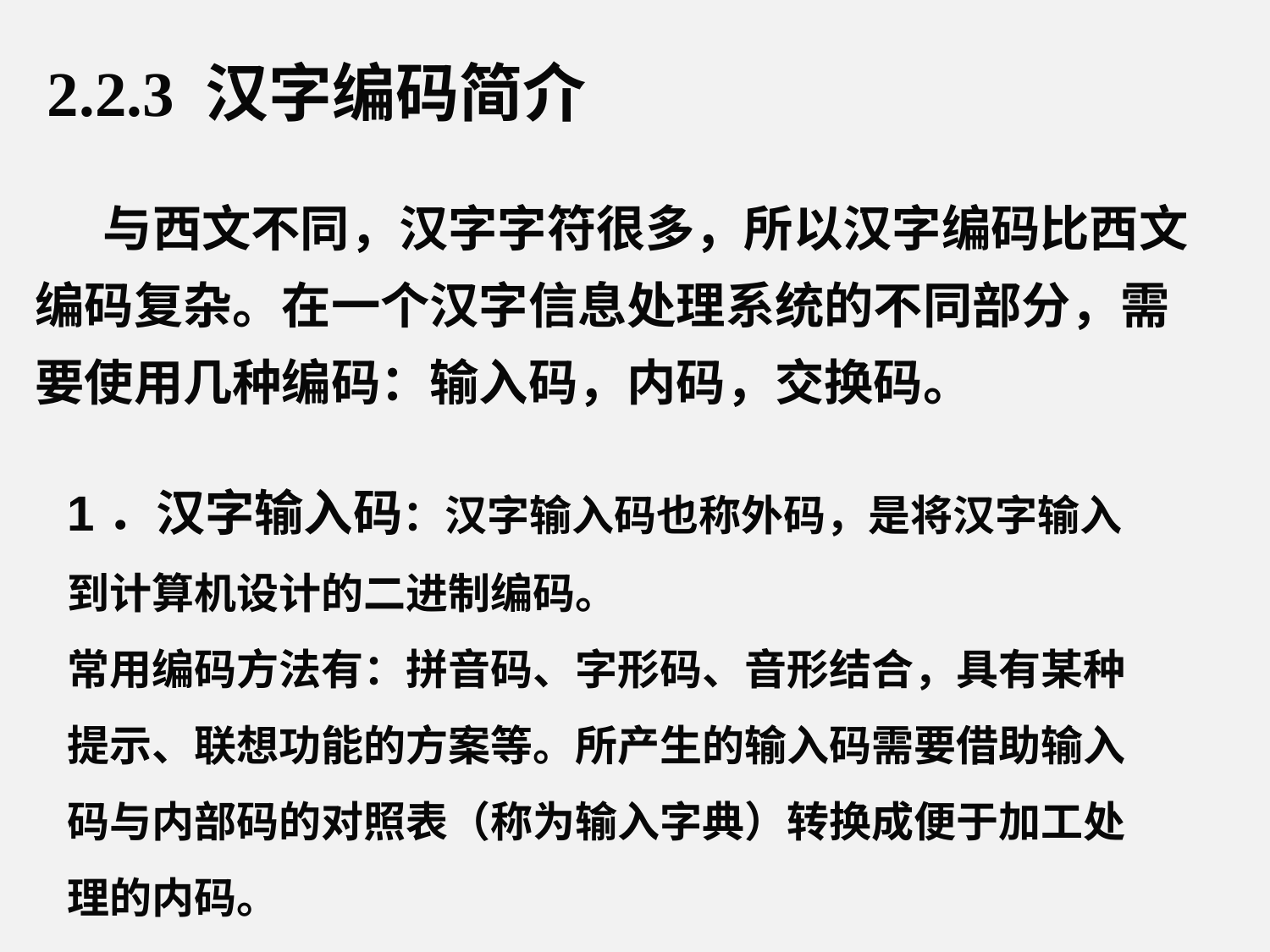

2.2.3 汉字编码简介
     与西文不同，汉字字符很多，所以汉字编码比西文编码复杂。在一个汉字信息处理系统的不同部分，需要使用几种编码：输入码，内码，交换码。
1．汉字输入码：汉字输入码也称外码，是将汉字输入到计算机设计的二进制编码。
常用编码方法有：拼音码、字形码、音形结合，具有某种提示、联想功能的方案等。所产生的输入码需要借助输入码与内部码的对照表（称为输入字典）转换成便于加工处理的内码。
37